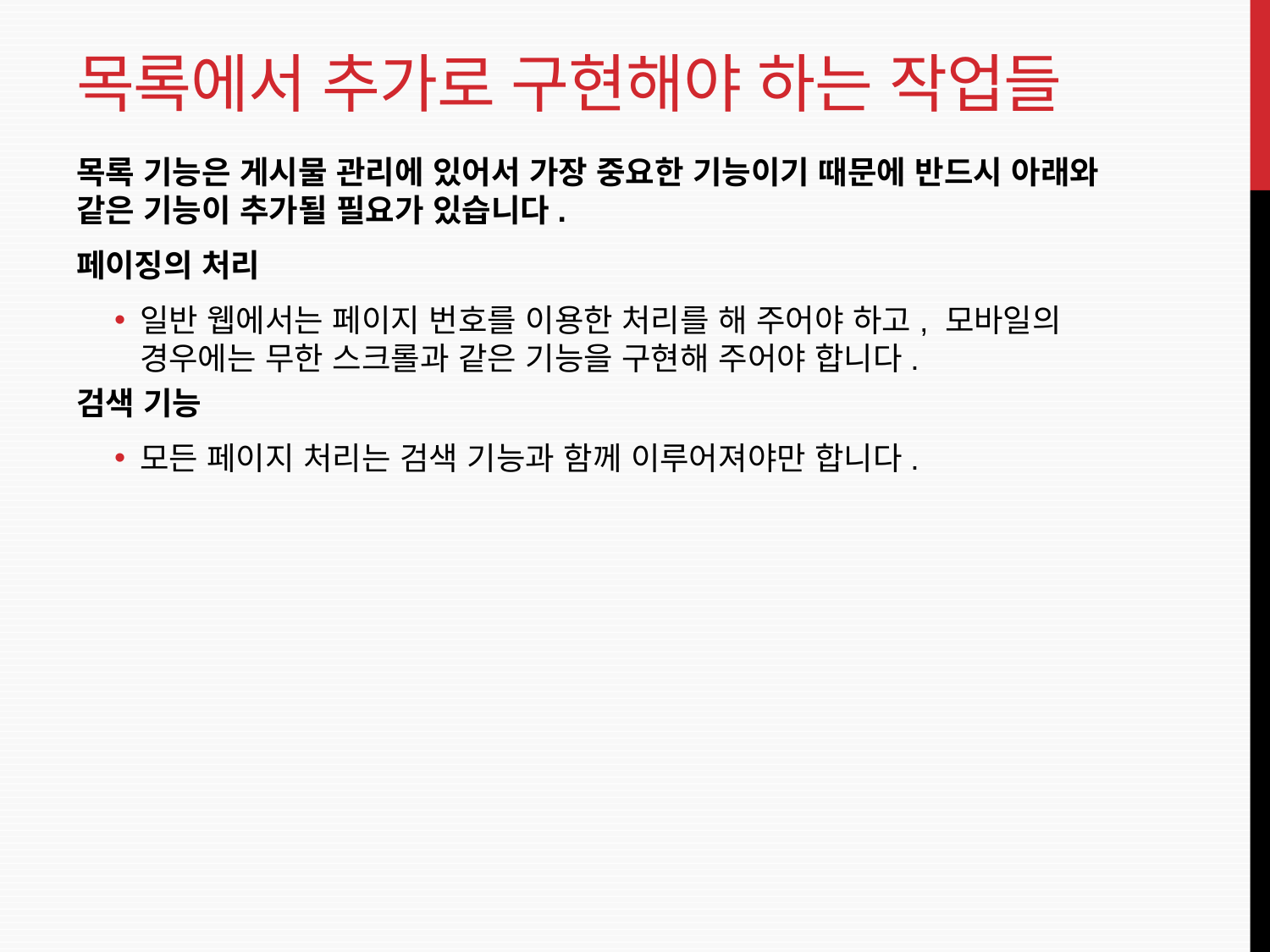

# 목록에서 추가로 구현해야 하는 작업들
목록 기능은 게시물 관리에 있어서 가장 중요한 기능이기 때문에 반드시 아래와 같은 기능이 추가될 필요가 있습니다.
페이징의 처리
일반 웹에서는 페이지 번호를 이용한 처리를 해 주어야 하고, 모바일의 경우에는 무한 스크롤과 같은 기능을 구현해 주어야 합니다.
검색 기능
모든 페이지 처리는 검색 기능과 함께 이루어져야만 합니다.